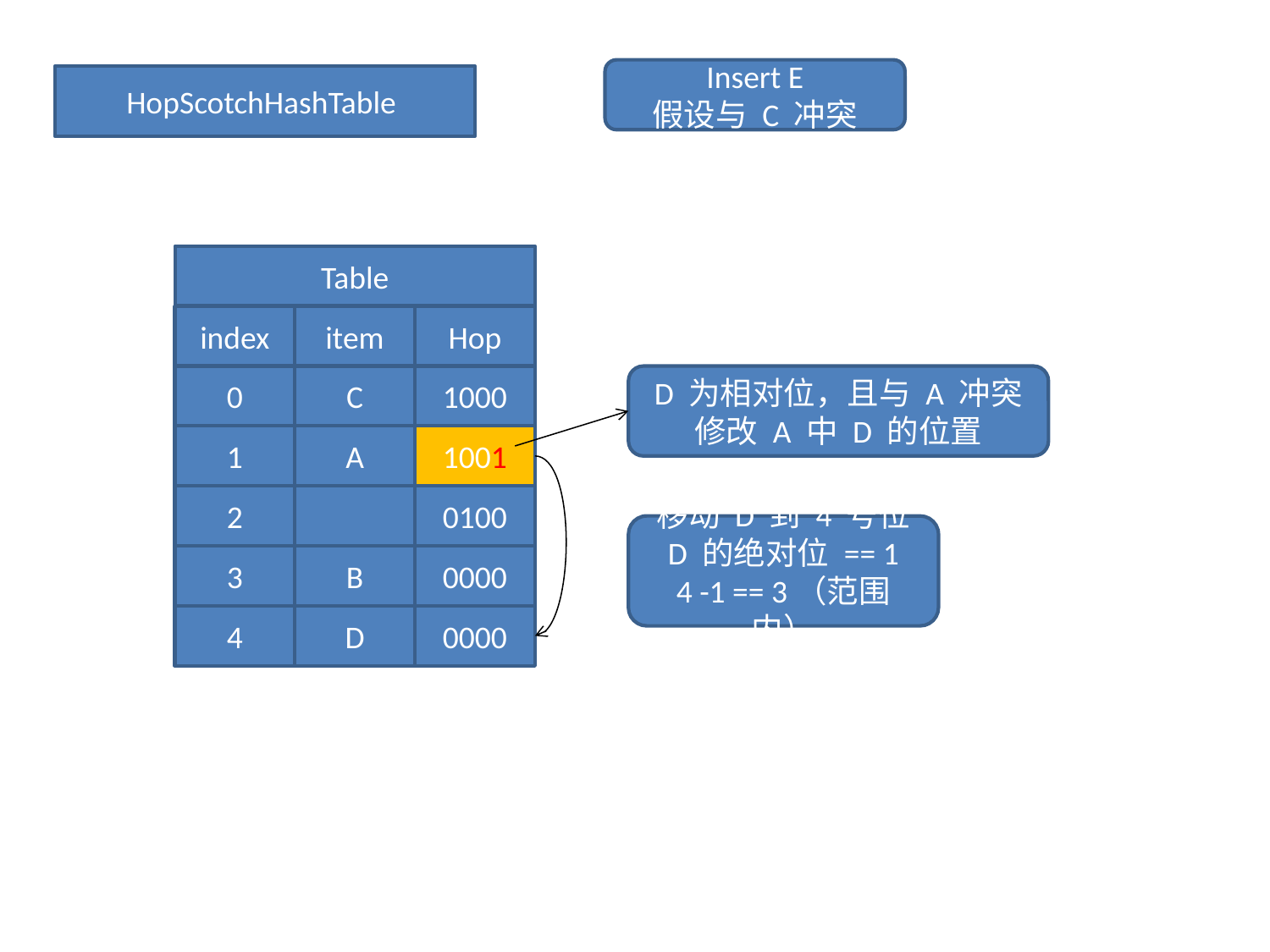

Insert E
假设与 C 冲突
HopScotchHashTable
Table
index
item
Hop
0
C
1000
D 为相对位，且与 A 冲突
修改 A 中 D 的位置
1
A
1001
2

0100
移动 D 到 4 号位
D 的绝对位 == 1
4 -1 == 3（范围内）
3
B
0000
4
D
0000